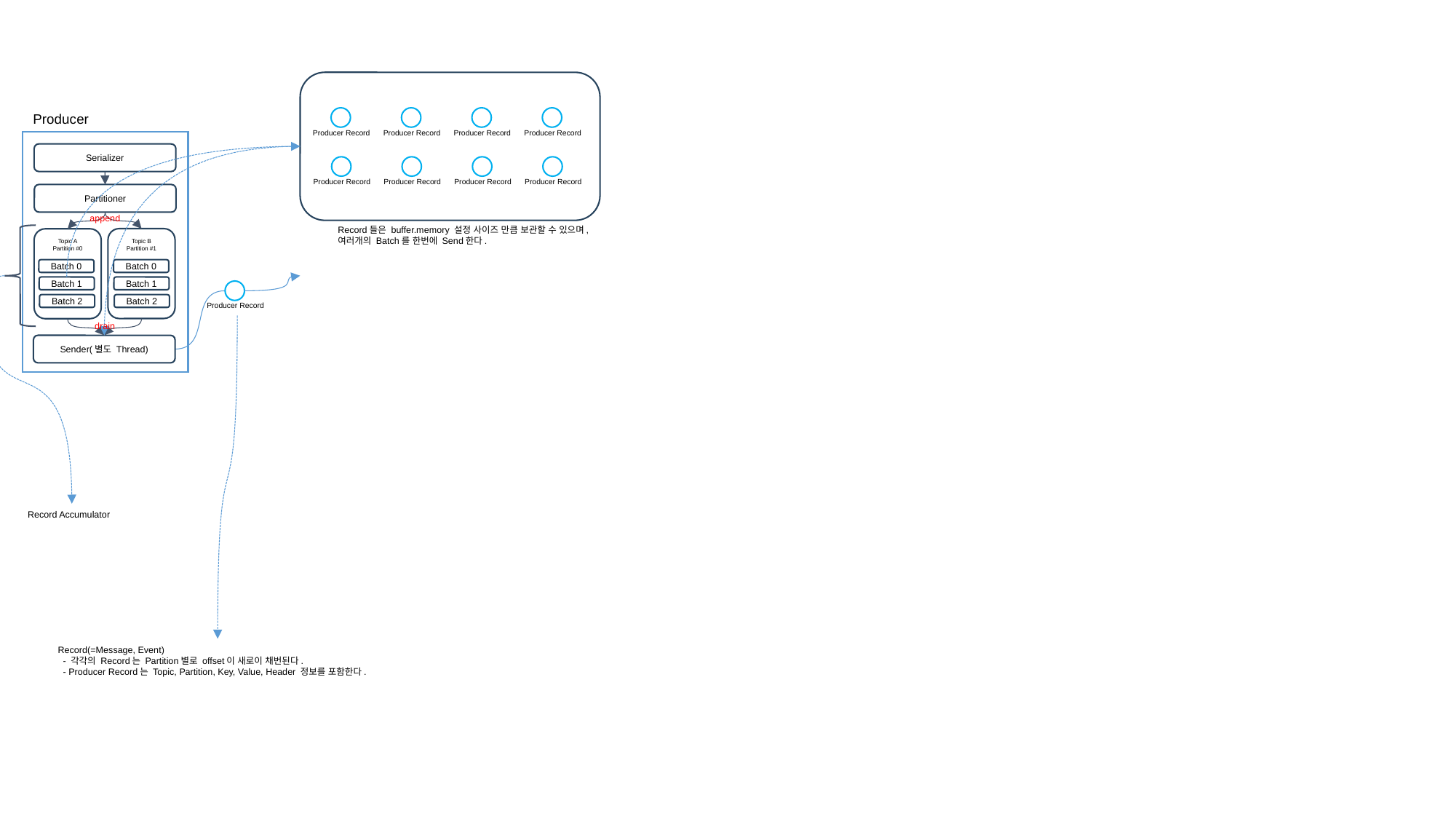

Producer Record

Producer Record

Producer Record

Producer Record

Producer Record

Producer Record

Producer Record

Producer Record
Producer

Serializer
Partitioner
append

Record들은 buffer.memory 설정 사이즈 만큼 보관할 수 있으며,
여러개의 Batch를 한번에 Send한다.

Topic B
Partition #1
Topic A
Partition #0
Batch 0
Batch 0
Batch 1
Batch 1

Producer Record
Batch 2
Batch 2
drain
Sender(별도 Thread)
Record Accumulator
Record(=Message, Event)
  - 각각의 Record는 Partition별로 offset이 새로이 채번된다.
  - Producer Record는 Topic, Partition, Key, Value, Header 정보를 포함한다.